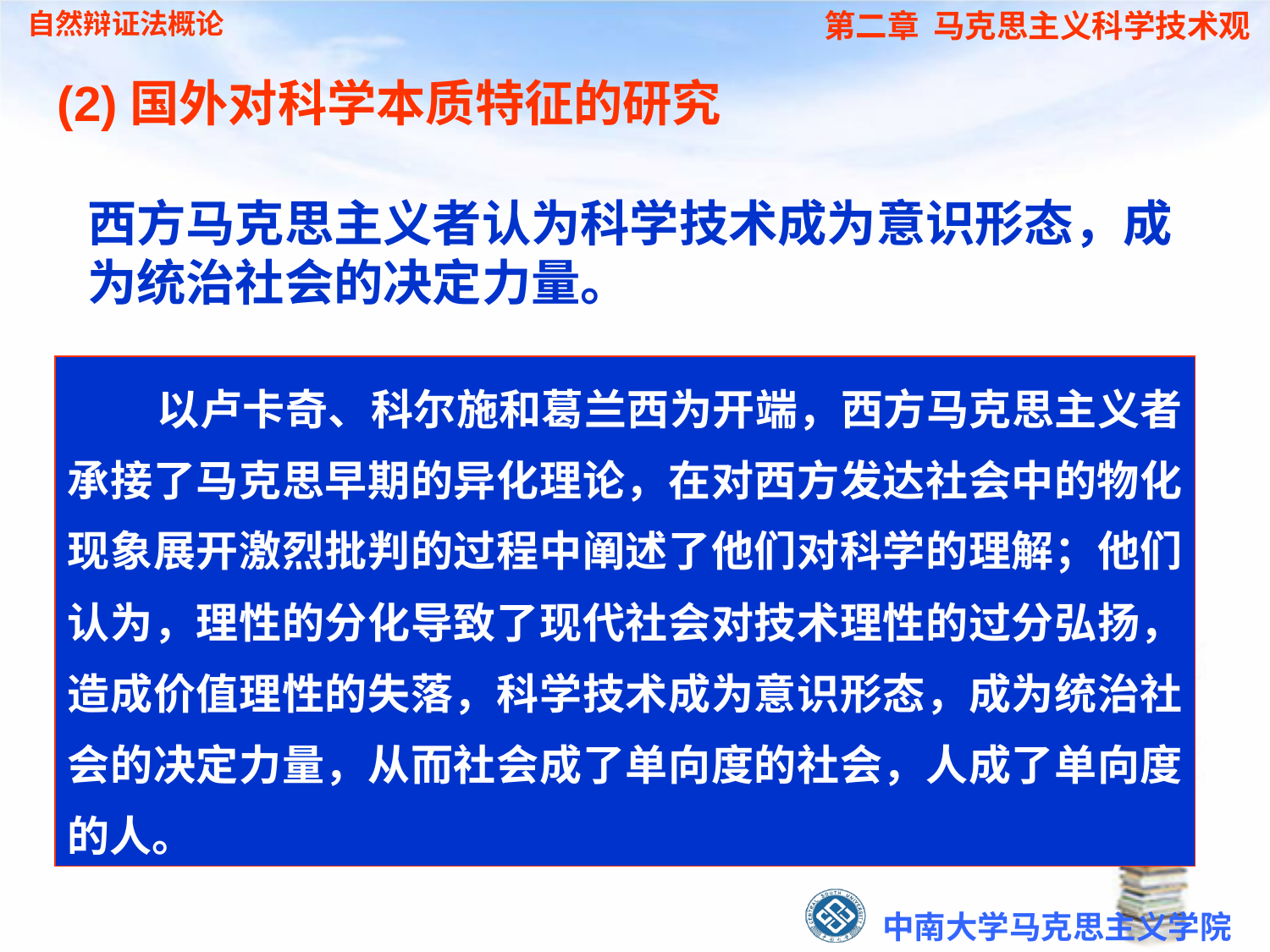

(2)国外对科学本质特征的研究

西方马克思主义者认为科学技术成为意识形态，成为统治社会的决定力量。
        以卢卡奇、科尔施和葛兰西为开端，西方马克思主义者承接了马克思早期的异化理论，在对西方发达社会中的物化现象展开激烈批判的过程中阐述了他们对科学的理解；他们认为，理性的分化导致了现代社会对技术理性的过分弘扬，造成价值理性的失落，科学技术成为意识形态，成为统治社会的决定力量，从而社会成了单向度的社会，人成了单向度的人。